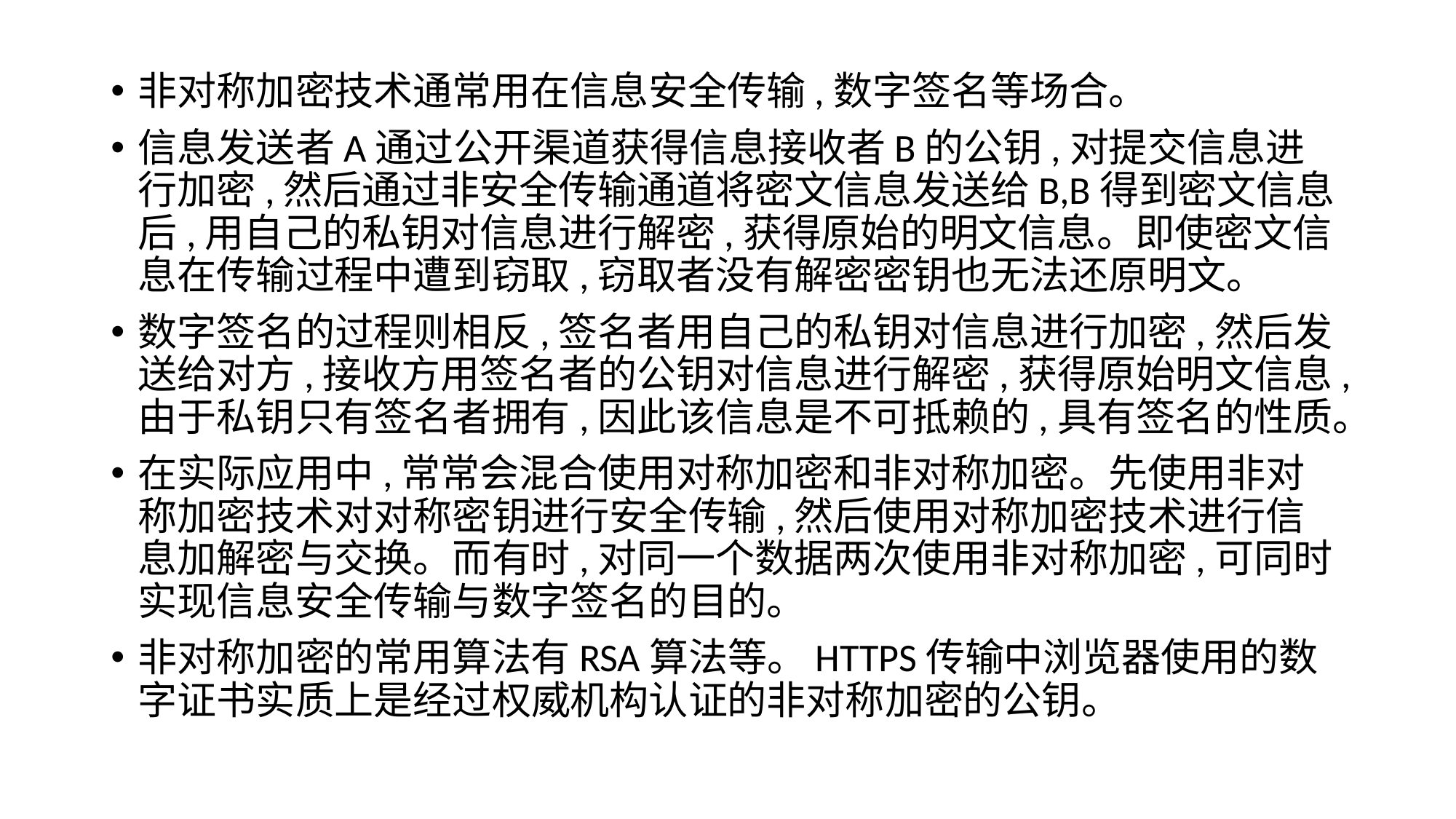

非对称加密技术通常用在信息安全传输,数字签名等场合。
信息发送者A通过公开渠道获得信息接收者B的公钥,对提交信息进行加密,然后通过非安全传输通道将密文信息发送给B,B得到密文信息后,用自己的私钥对信息进行解密,获得原始的明文信息。即使密文信息在传输过程中遭到窃取,窃取者没有解密密钥也无法还原明文。
数字签名的过程则相反,签名者用自己的私钥对信息进行加密,然后发送给对方,接收方用签名者的公钥对信息进行解密,获得原始明文信息,由于私钥只有签名者拥有,因此该信息是不可抵赖的,具有签名的性质。
在实际应用中,常常会混合使用对称加密和非对称加密。先使用非对称加密技术对对称密钥进行安全传输,然后使用对称加密技术进行信息加解密与交换。而有时,对同一个数据两次使用非对称加密,可同时实现信息安全传输与数字签名的目的。
非对称加密的常用算法有RSA算法等。HTTPS传输中浏览器使用的数字证书实质上是经过权威机构认证的非对称加密的公钥。